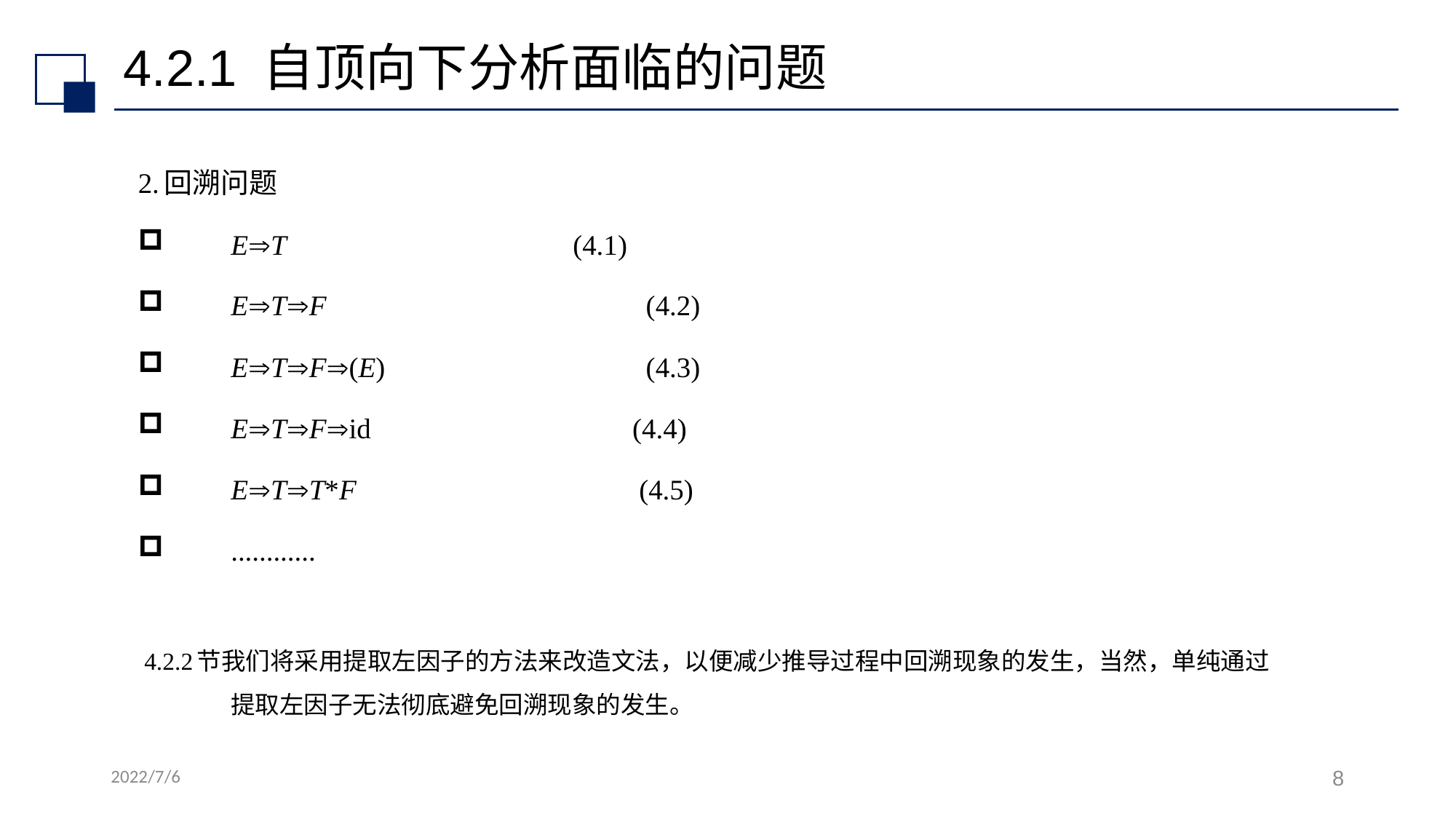

# 4.2.1 自顶向下分析面临的问题
2.回溯问题
E⇒T                                		       (4.1)
E⇒T⇒F                               	       (4.2)
E⇒T⇒F⇒(E)                          	       (4.3)
E⇒T⇒F⇒id                                     (4.4)
E⇒T⇒T*F                                        (4.5)
............

 4.2.2节我们将采用提取左因子的方法来改造文法，以便减少推导过程中回溯现象的发生，当然，单纯通过提取左因子无法彻底避免回溯现象的发生。
2022/7/6
8